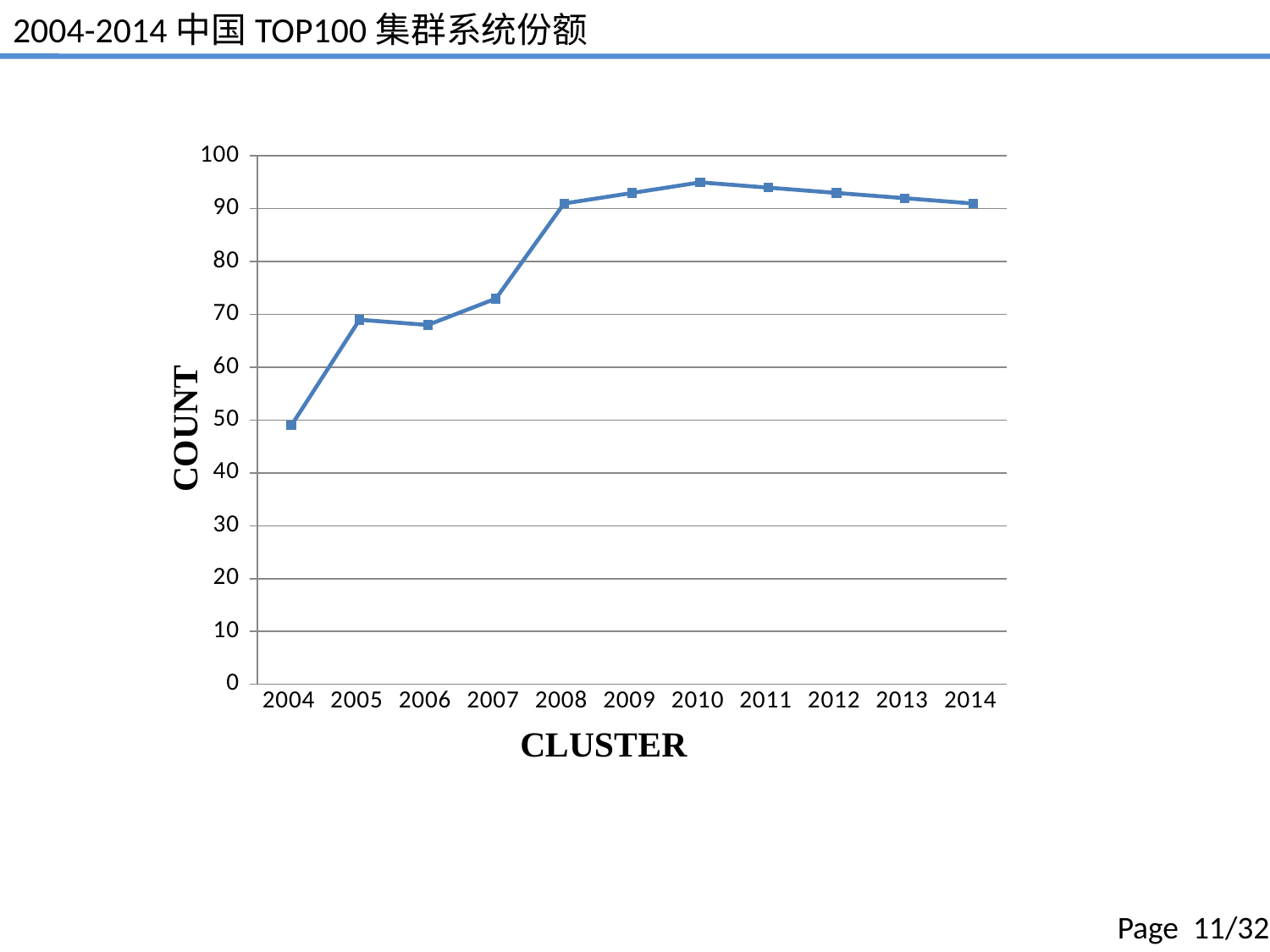

2004-2014中国TOP100集群系统份额

### Chart

| Category |  |
|---|---|
| 2004 | 49.0 |
| 2005 | 69.0 |
| 2006 | 68.0 |
| 2007 | 73.0 |
| 2008 | 91.0 |
| 2009 | 93.0 |
| 2010 | 95.0 |
| 2011 | 94.0 |
| 2012 | 93.0 |
| 2013 | 92.0 |
| 2014 | 91.0 |
Page  11/32